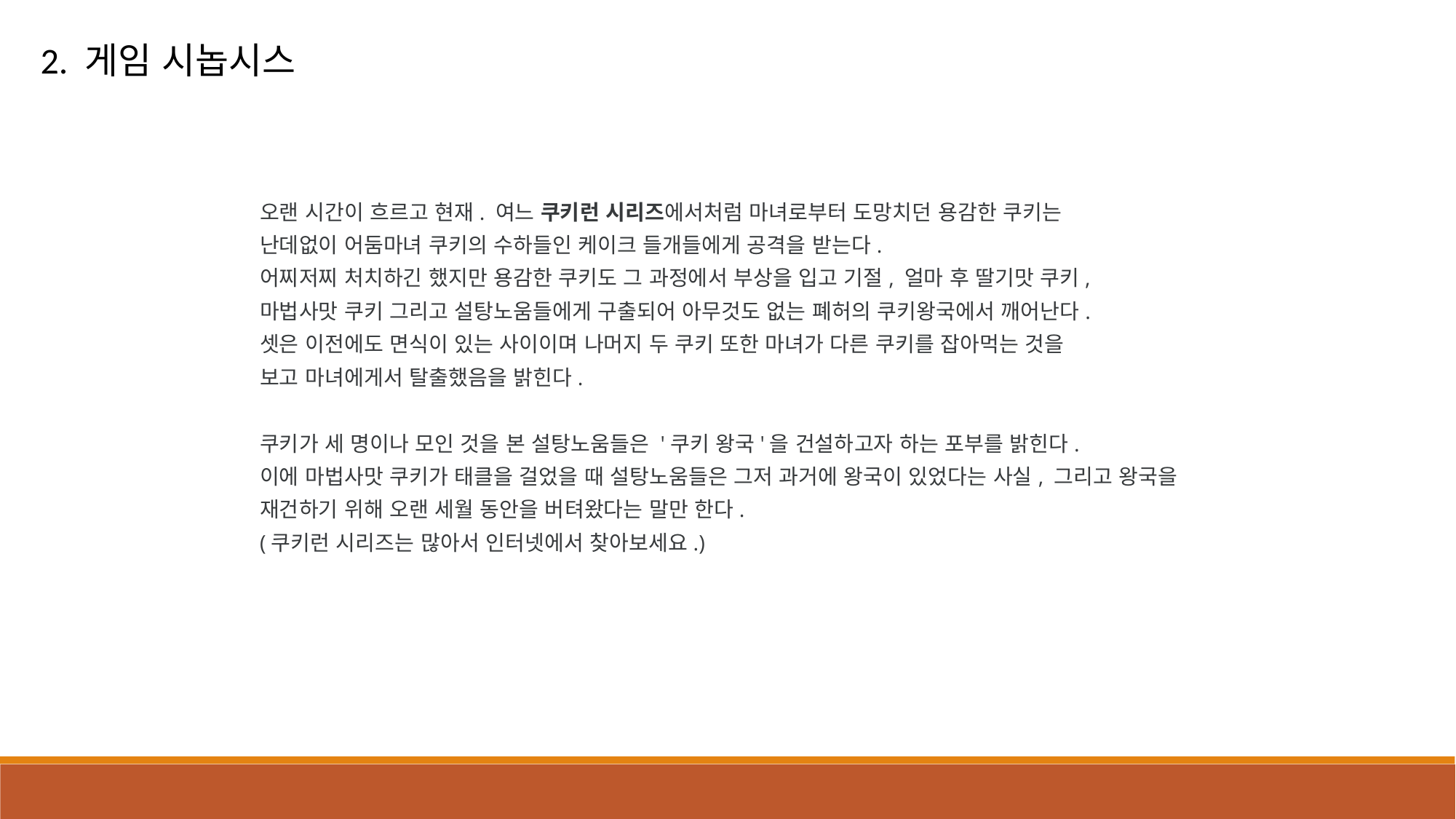

2. 게임 시놉시스
오랜 시간이 흐르고 현재. 여느 쿠키런 시리즈에서처럼 마녀로부터 도망치던 용감한 쿠키는
난데없이 어둠마녀 쿠키의 수하들인 케이크 들개들에게 공격을 받는다. 
어찌저찌 처치하긴 했지만 용감한 쿠키도 그 과정에서 부상을 입고 기절, 얼마 후 딸기맛 쿠키, 
마법사맛 쿠키 그리고 설탕노움들에게 구출되어 아무것도 없는 폐허의 쿠키왕국에서 깨어난다.
셋은 이전에도 면식이 있는 사이이며 나머지 두 쿠키 또한 마녀가 다른 쿠키를 잡아먹는 것을
보고 마녀에게서 탈출했음을 밝힌다.
쿠키가 세 명이나 모인 것을 본 설탕노움들은 '쿠키 왕국'을 건설하고자 하는 포부를 밝힌다.
이에 마법사맛 쿠키가 태클을 걸었을 때 설탕노움들은 그저 과거에 왕국이 있었다는 사실, 그리고 왕국을 재건하기 위해 오랜 세월 동안을 버텨왔다는 말만 한다.
(쿠키런 시리즈는 많아서 인터넷에서 찾아보세요.)